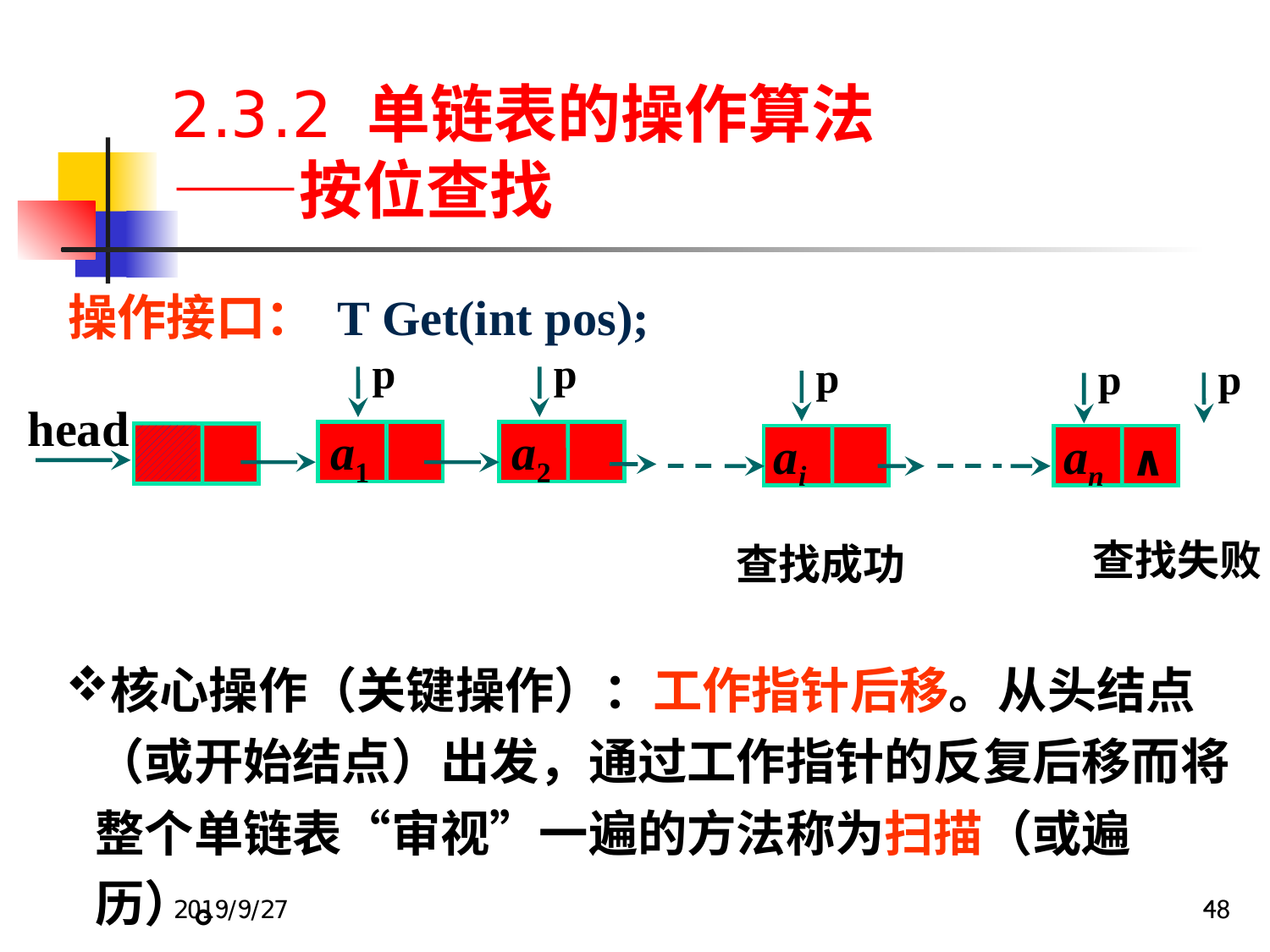

# 2.3.2 单链表的操作算法 ——按位查找
操作接口： T Get(int pos);
p

p

p

查找成功
p

查找失败
p

head
a1

a2

ai

an

∧

核心操作（关键操作）：工作指针后移。从头结点（或开始结点）出发，通过工作指针的反复后移而将整个单链表“审视”一遍的方法称为扫描（或遍历）。
2019/9/27
48